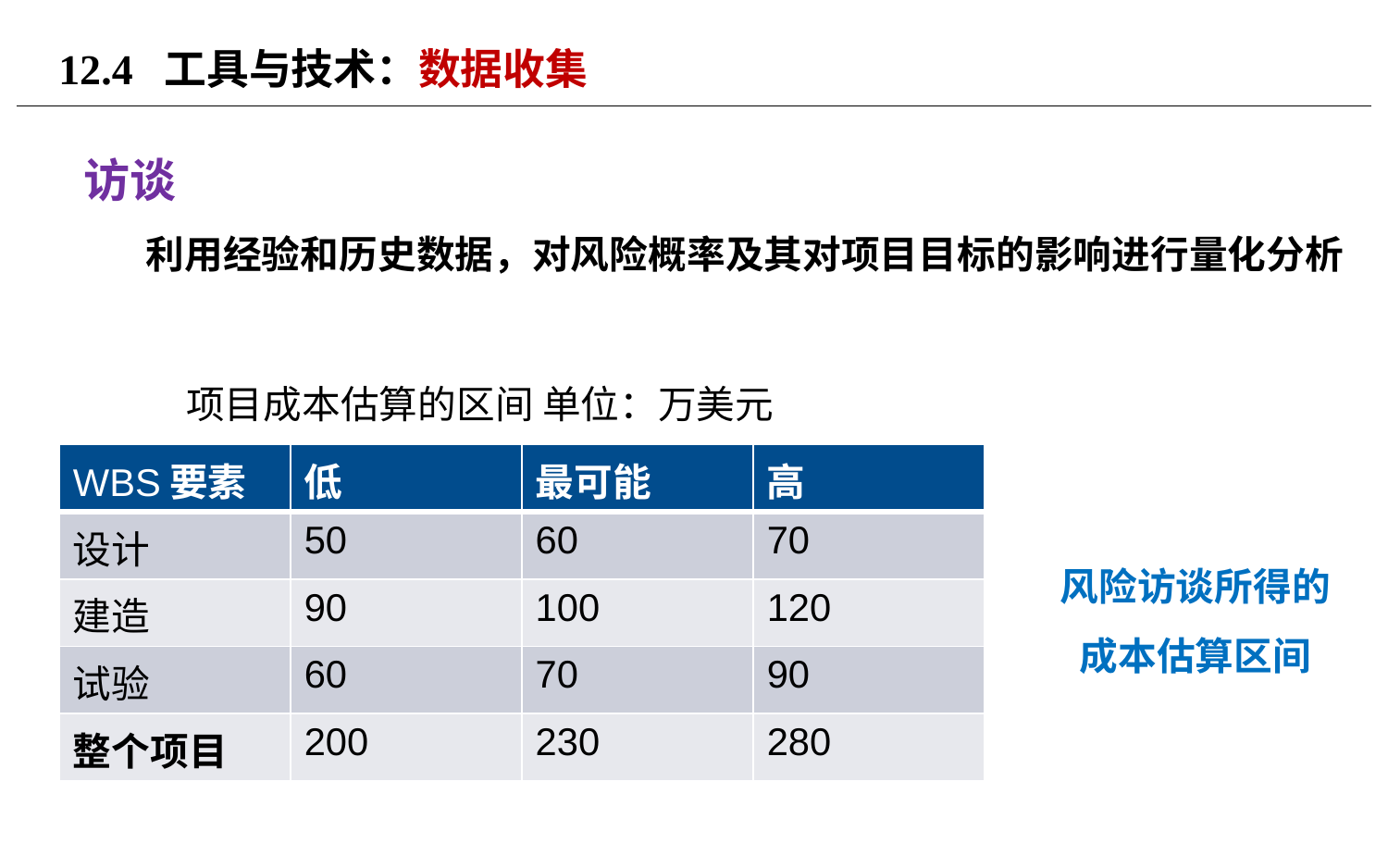

# 12.4  工具与技术：数据收集
访谈
      利用经验和历史数据，对风险概率及其对项目目标的影响进行量化分析

项目成本估算的区间 单位：万美元
| WBS要素 | 低 | 最可能 | 高 |
| --- | --- | --- | --- |
| 设计 | 50 | 60 | 70 |
| 建造 | 90 | 100 | 120 |
| 试验 | 60 | 70 | 90 |
| 整个项目 | 200 | 230 | 280 |
风险访谈所得的成本估算区间